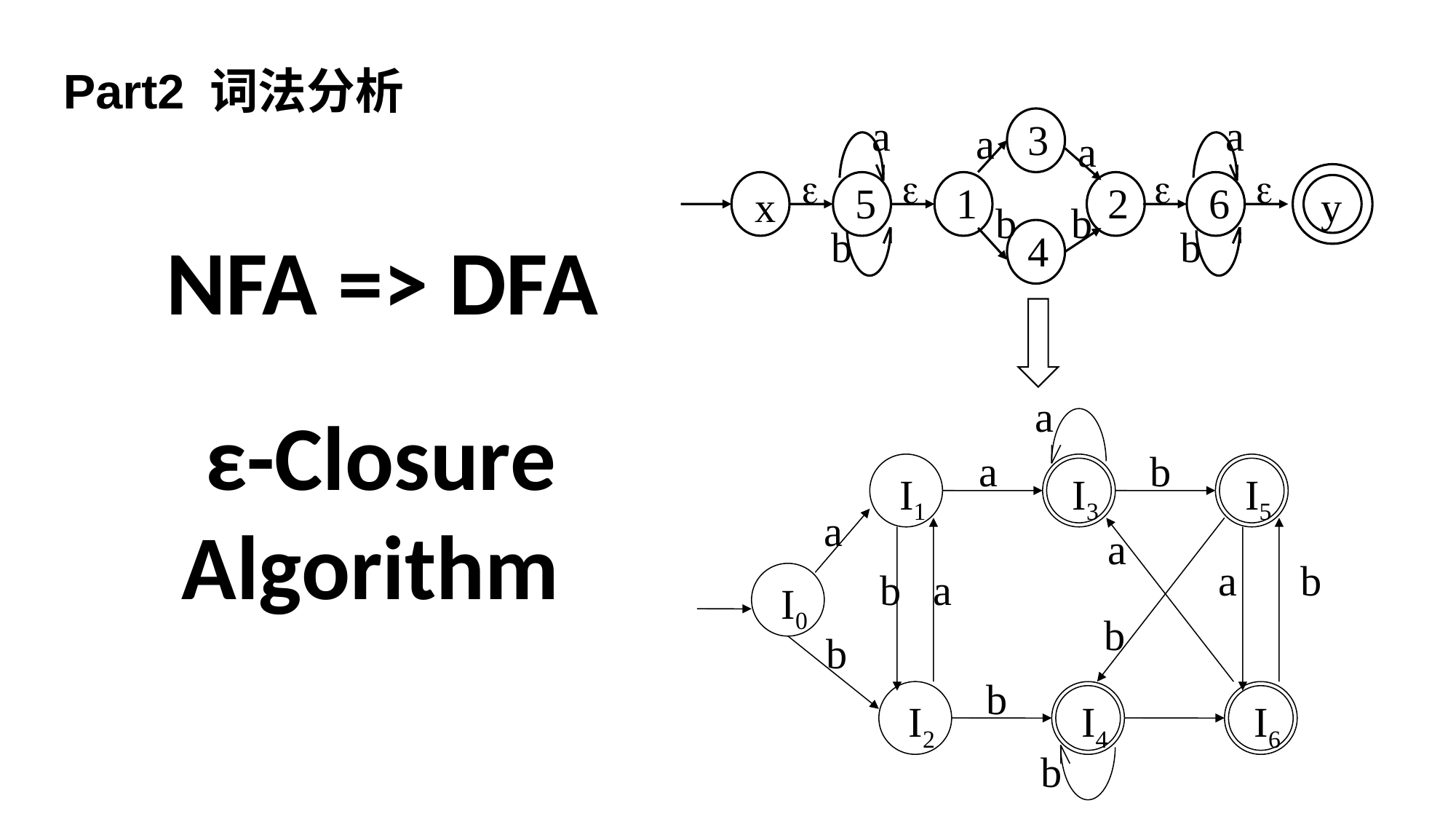

Part2 词法分析
a
a
3

a
a

ε
ε
ε
ε

 5
 1
2
 6

 x
y
b
b

b
b
4

NFA => DFA

a

a
b

 I1
 I3
 I5

a

a

 a      b
 b   a

 I0
b

b

b

 I2
 I4
 I6

b

ε-Closure
Algorithm